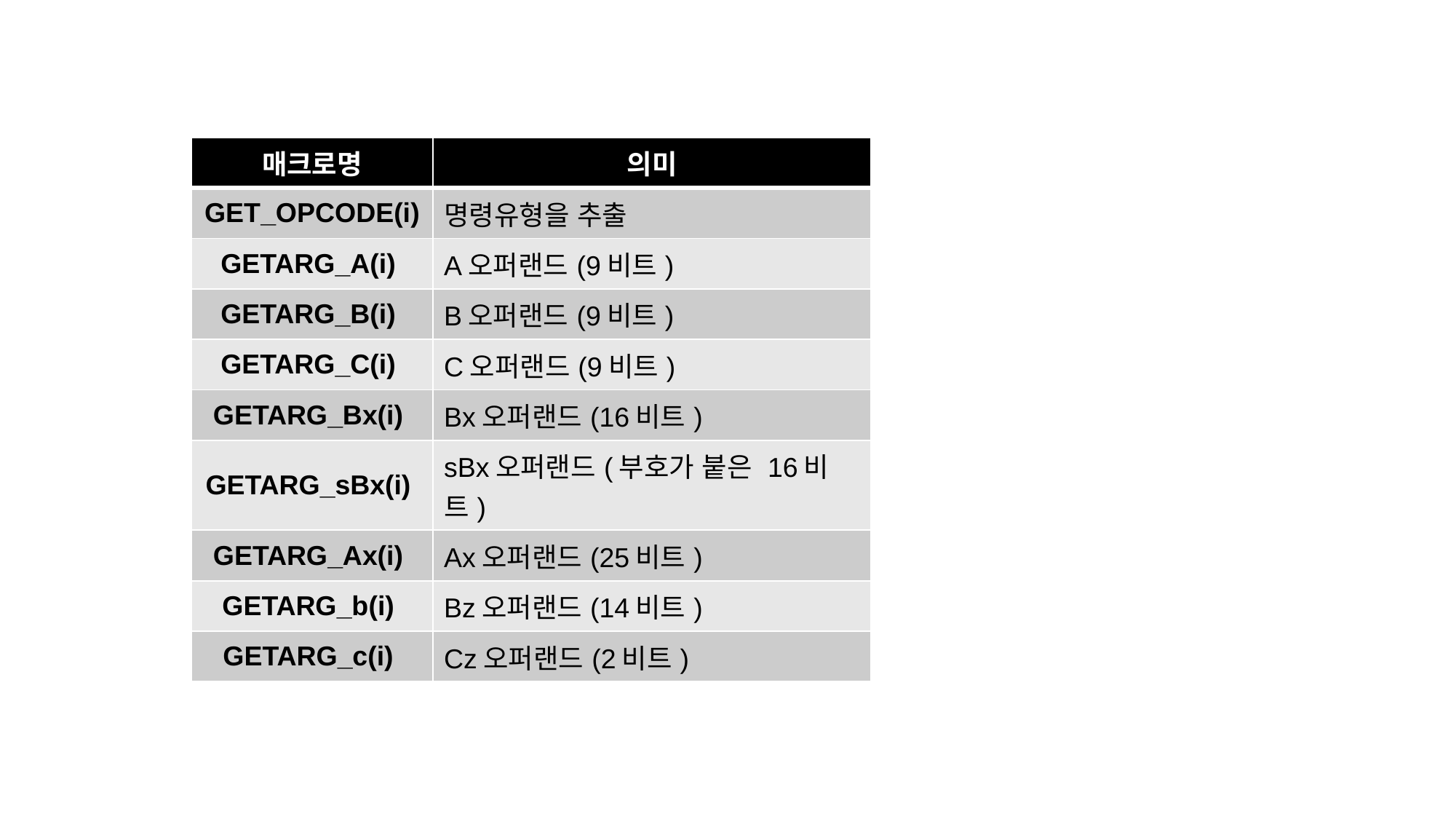

| 매크로명 | 의미 |
| --- | --- |
| GET\_OPCODE(i) | 명령유형을 추출 |
| GETARG\_A(i) | A오퍼랜드(9비트) |
| GETARG\_B(i) | B오퍼랜드(9비트) |
| GETARG\_C(i) | C오퍼랜드(9비트) |
| GETARG\_Bx(i) | Bx오퍼랜드(16비트) |
| GETARG\_sBx(i) | sBx오퍼랜드(부호가 붙은 16비트) |
| GETARG\_Ax(i) | Ax오퍼랜드(25비트) |
| GETARG\_b(i) | Bz오퍼랜드(14비트) |
| GETARG\_c(i) | Cz오퍼랜드(2비트) |